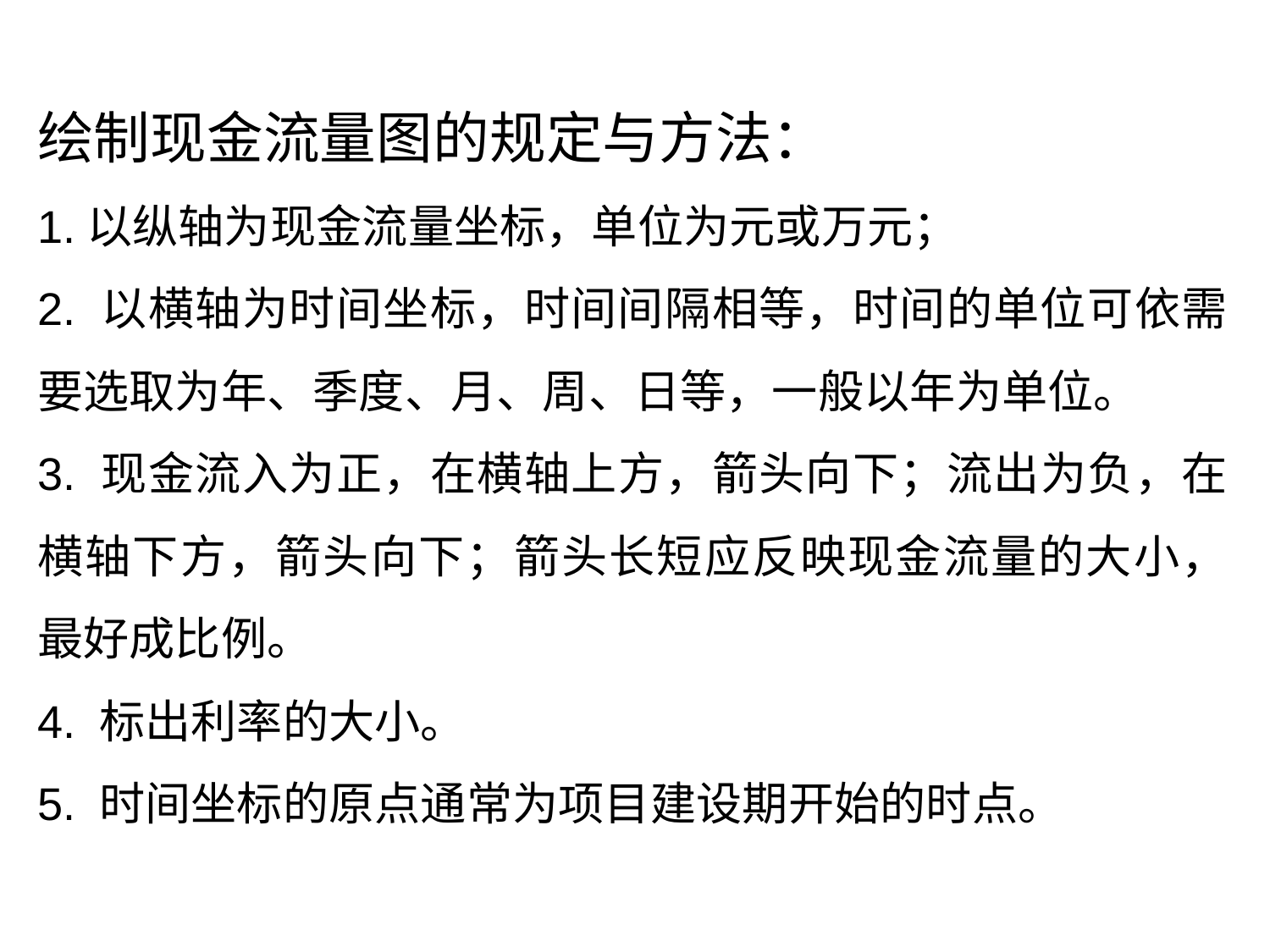

绘制现金流量图的规定与方法：
1.以纵轴为现金流量坐标，单位为元或万元；
2. 以横轴为时间坐标，时间间隔相等，时间的单位可依需要选取为年、季度、月、周、日等，一般以年为单位。
3. 现金流入为正，在横轴上方，箭头向下；流出为负，在横轴下方，箭头向下；箭头长短应反映现金流量的大小，最好成比例。
4. 标出利率的大小。
5. 时间坐标的原点通常为项目建设期开始的时点。